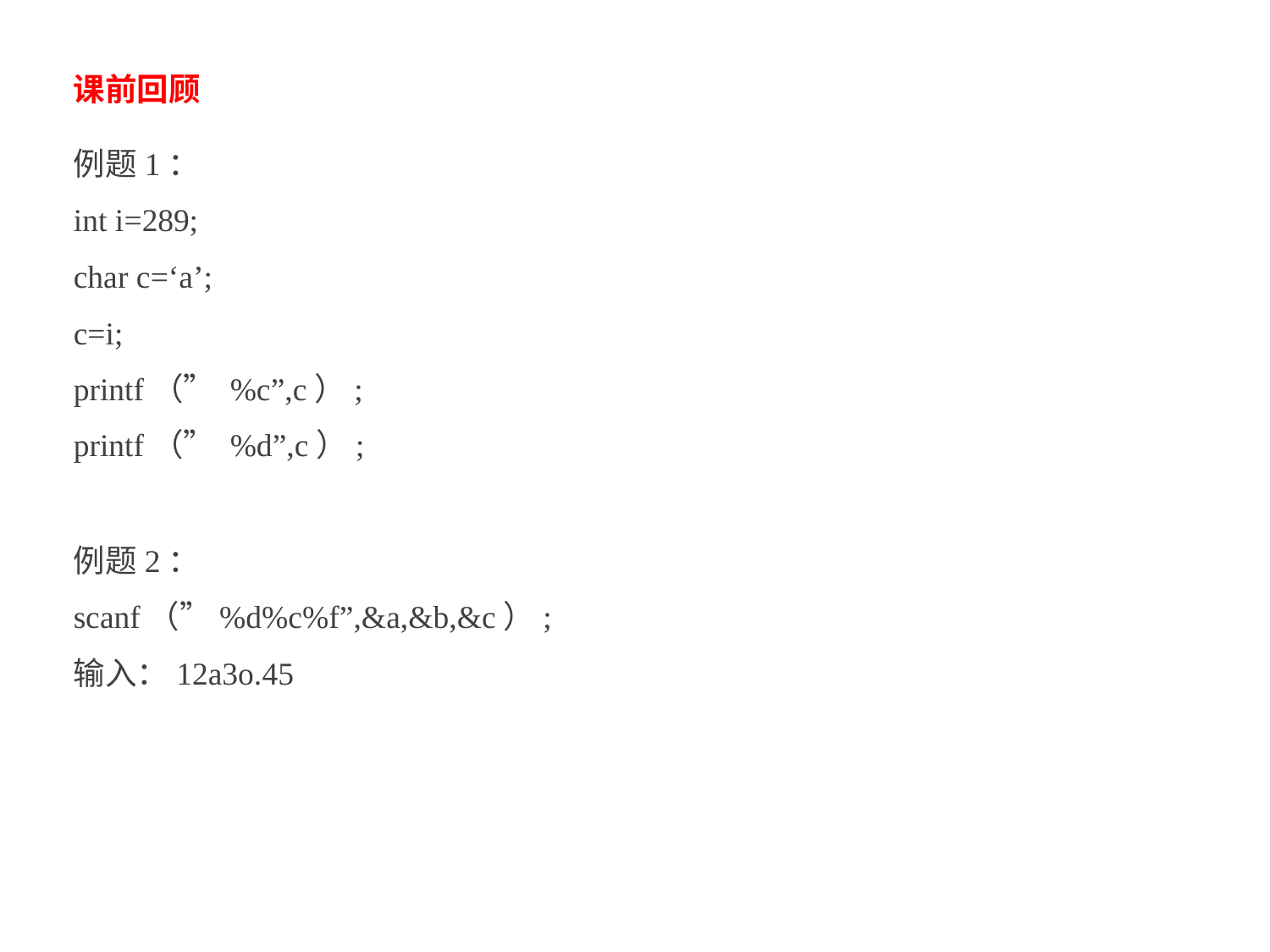

课前回顾
例题1：
int i=289;
char c=‘a’;
c=i;
printf（” %c”,c）;
printf（” %d”,c）;

例题2：
scanf（”%d%c%f”,&a,&b,&c）;
输入：12a3o.45